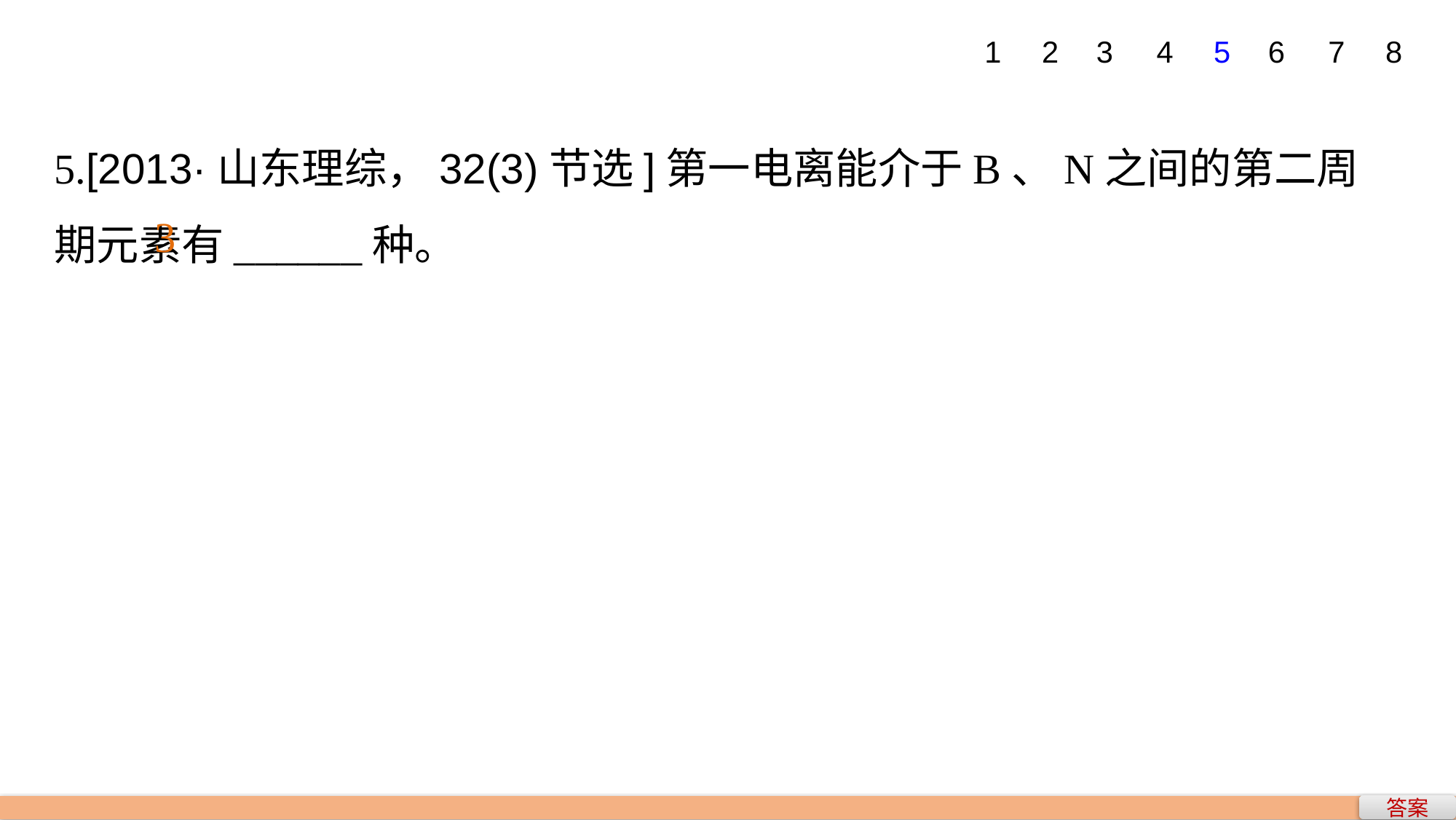

1
2
3
4
5
6
7
8
5.[2013·山东理综，32(3)节选]第一电离能介于B、N之间的第二周期元素有______种。
3
答案